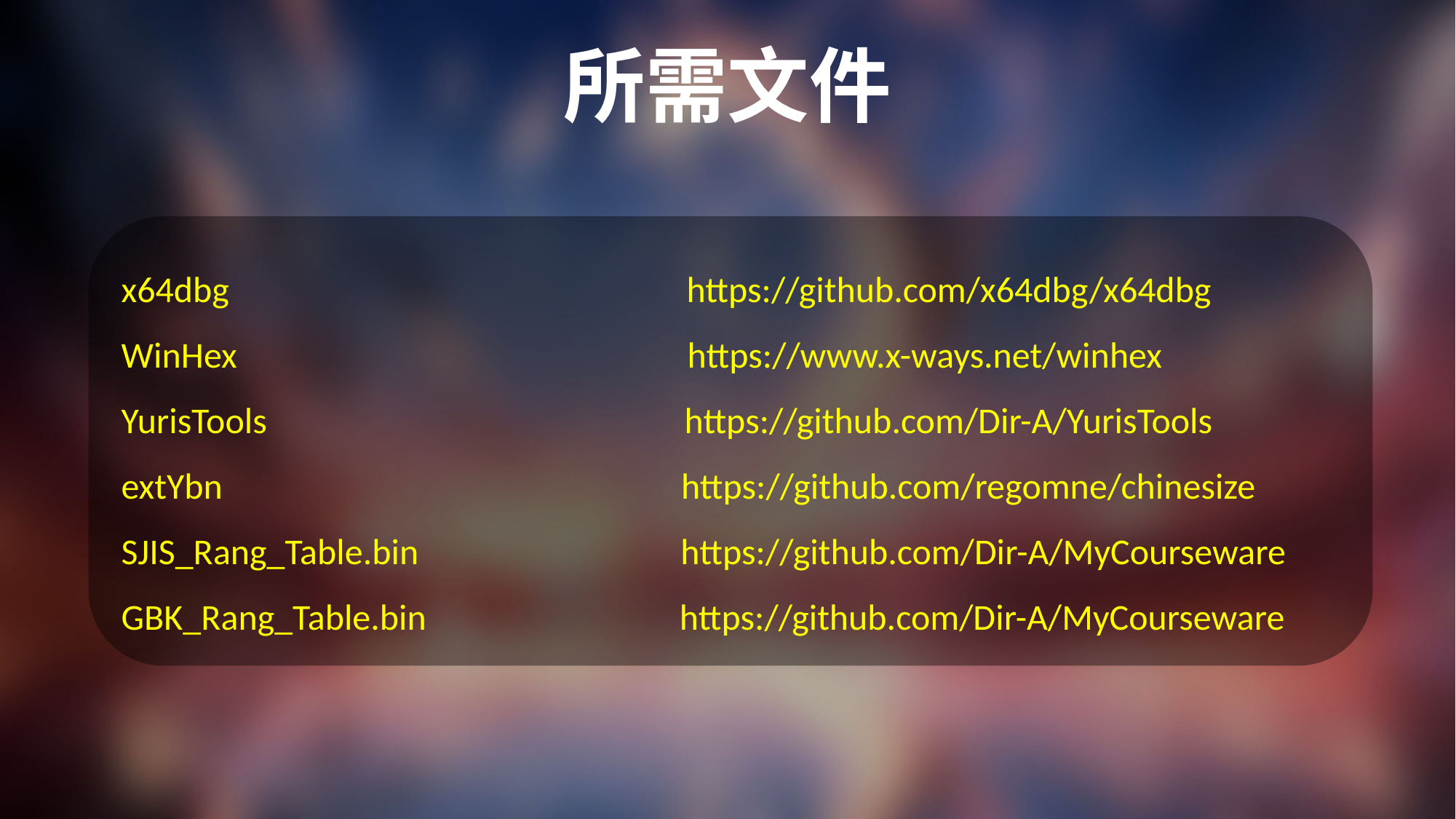

所需文件
x64dbg                                                        https://github.com/x64dbg/x64dbg
WinHex                                                       https://www.x-ways.net/winhex
YurisTools                                                   https://github.com/Dir-A/YurisTools
extYbn                                                        https://github.com/regomne/chinesize
SJIS_Rang_Table.bin                                https://github.com/Dir-A/MyCourseware
GBK_Rang_Table.bin                               https://github.com/Dir-A/MyCourseware